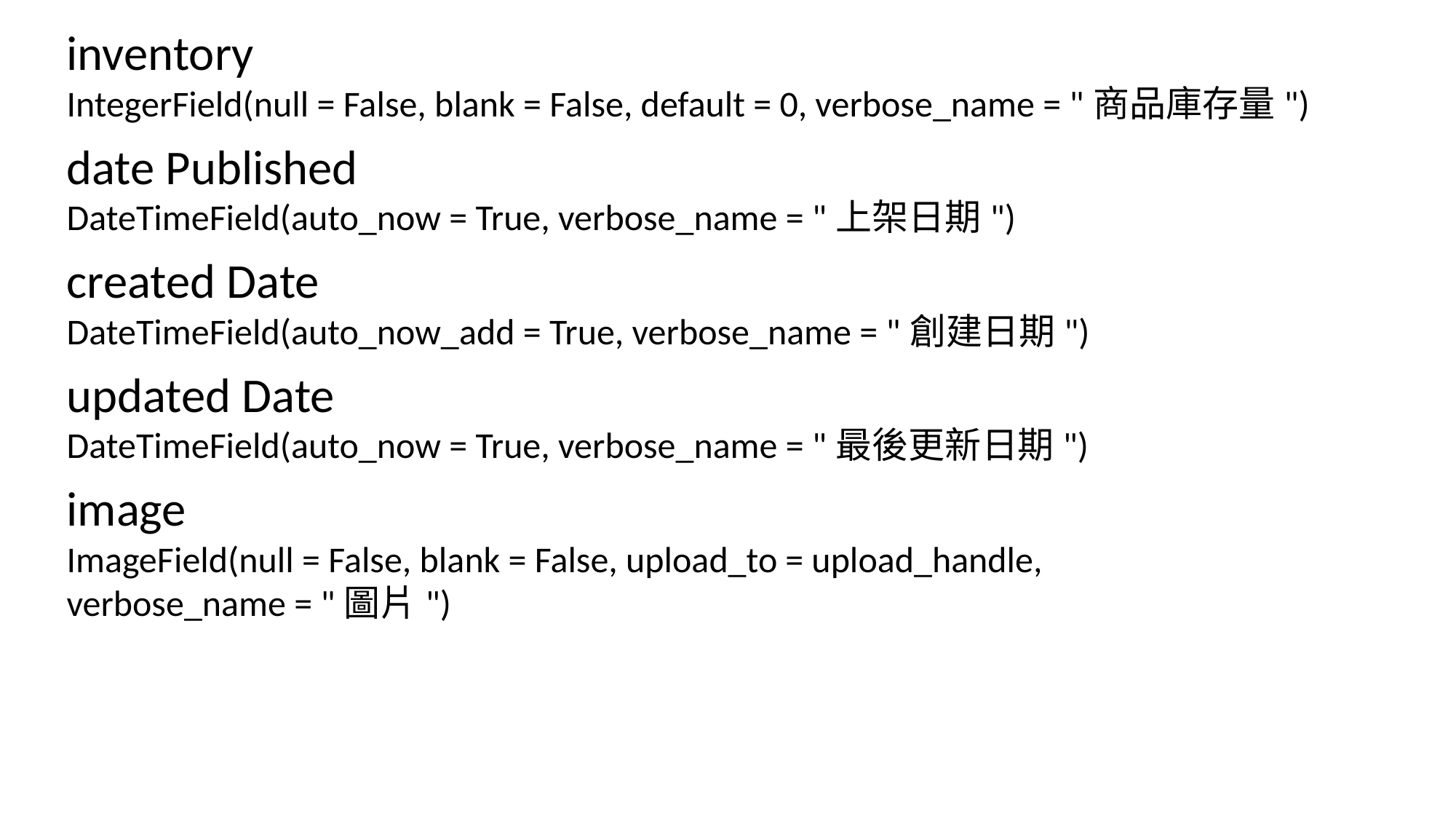

inventory
IntegerField(null = False, blank = False, default = 0, verbose_name = "商品庫存量")
date Published
DateTimeField(auto_now = True, verbose_name = "上架日期")
created Date
DateTimeField(auto_now_add = True, verbose_name = "創建日期")
updated Date
DateTimeField(auto_now = True, verbose_name = "最後更新日期")
image
ImageField(null = False, blank = False, upload_to = upload_handle,
verbose_name = "圖片")